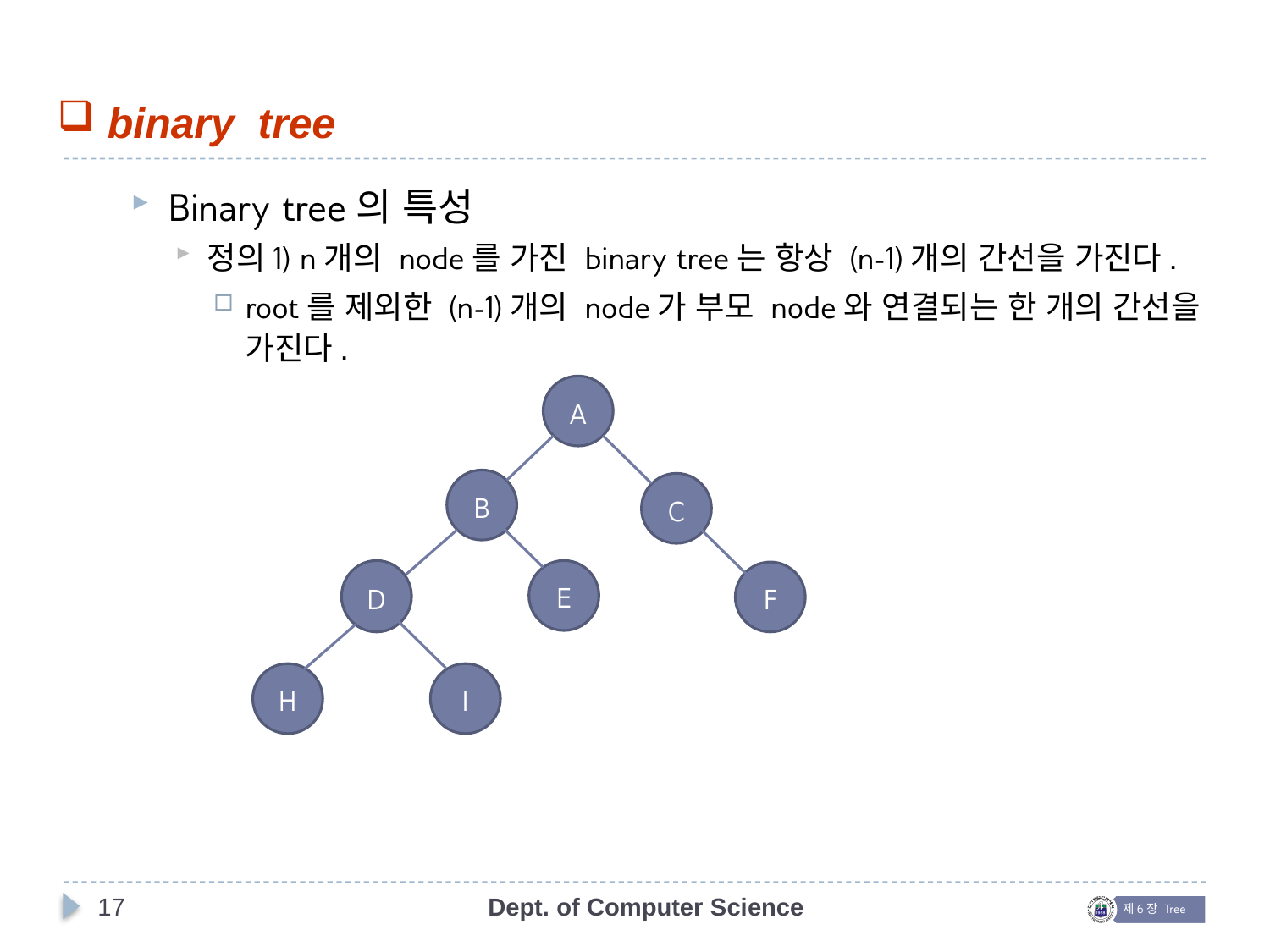

binary  tree
Binary tree의 특성
정의1) n개의 node를 가진 binary tree는 항상 (n-1)개의 간선을 가진다.
root를 제외한 (n-1)개의 node가 부모 node와 연결되는 한 개의 간선을 가진다.

A
B
C
D
E
F
H
I
17
Dept. of Computer Science